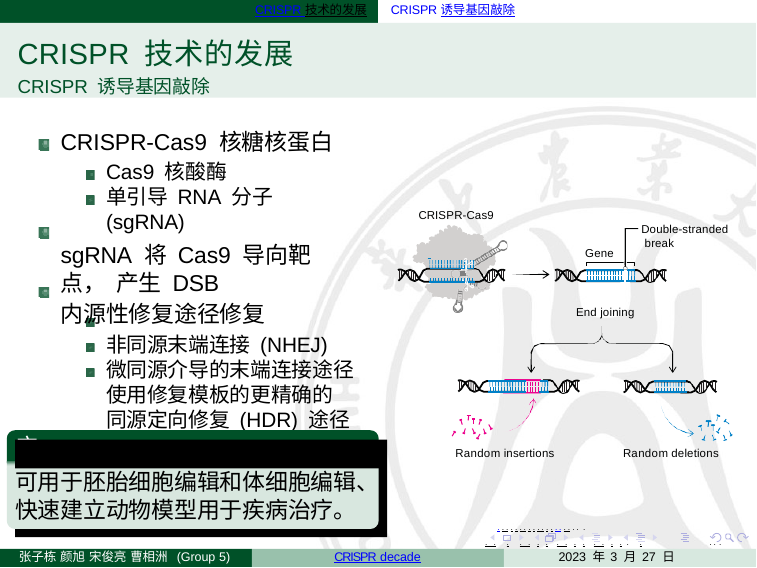

CRISPR 技术的发展	CRISPR 诱导基因敲除
CRISPR 技术的发展
CRISPR 诱导基因敲除
CRISPR-Cas9 核糖核蛋白
Cas9 核酸酶
单引导 RNA 分子 (sgRNA)
sgRNA 将 Cas9 导向靶点，  产生 DSB
内源性修复途径修复
非同源末端连接 (NHEJ)
微同源介导的末端连接途径 使用修复模板的更精确的 同源定向修复 (HDR) 途径

CRISPR-Cas9
Double-stranded  break

Gene

End joining

应用

Random insertions
Random deletions
可用于胚胎细胞编辑和体细胞编辑、 快速建立动物模型用于疾病治疗。
. . . . . . . . . . . . . . . . . . . .
.   .     .     .   .   .   .    .   .   .   .    .   .   .   . .     .	. . .
2023 年 3 月 27 日	11 / 22
张子栋 颜旭 宋俊亮 曹相洲 (Group 5)
CRISPR decade